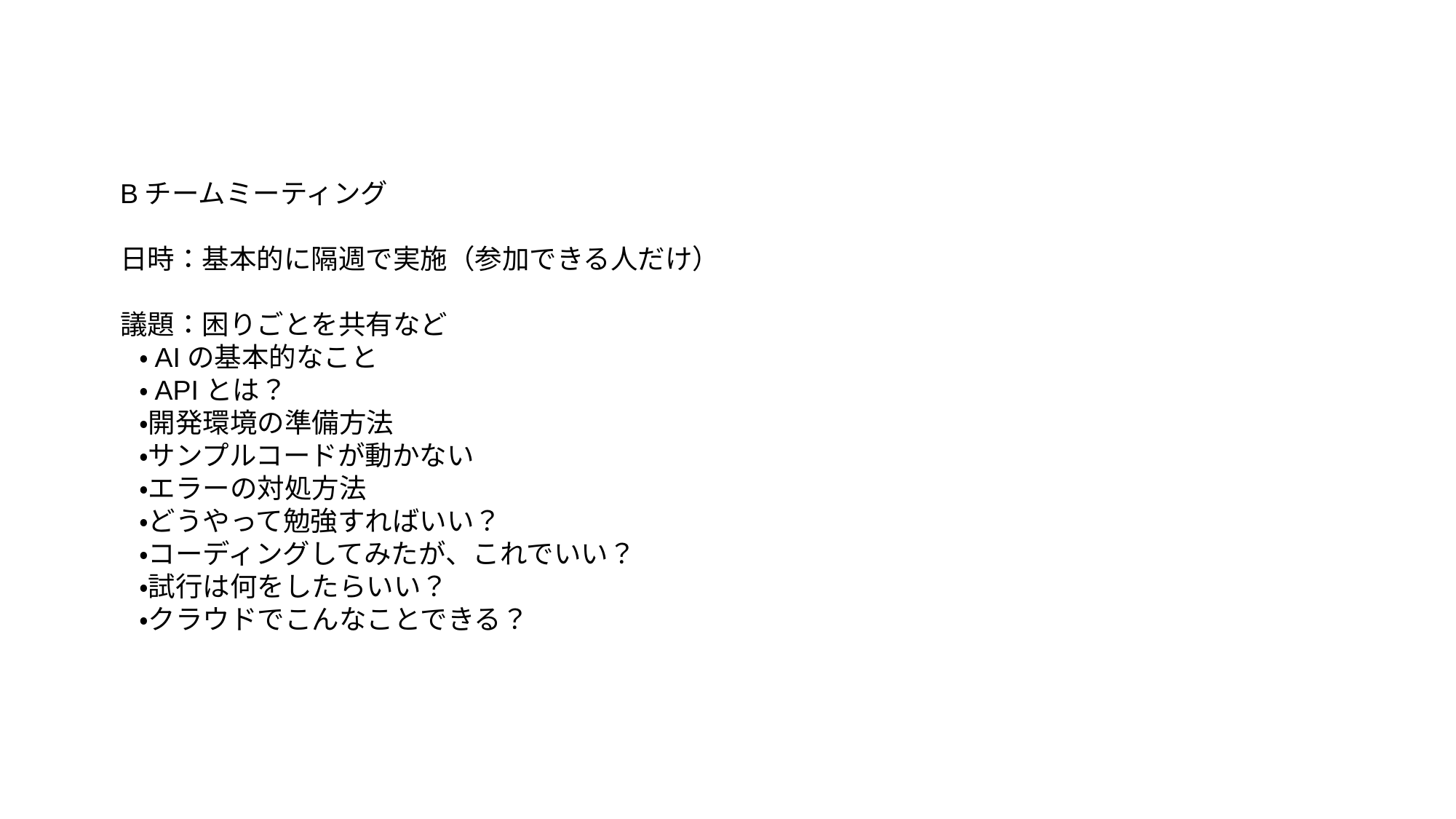

Bチームミーティング

日時：基本的に隔週で実施（参加できる人だけ）

議題：困りごとを共有など
  ・AIの基本的なこと
  ・APIとは？
  ・開発環境の準備方法
  ・サンプルコードが動かない
  ・エラーの対処方法
  ・どうやって勉強すればいい？
  ・コーディングしてみたが、これでいい？
  ・試行は何をしたらいい？
  ・クラウドでこんなことできる？